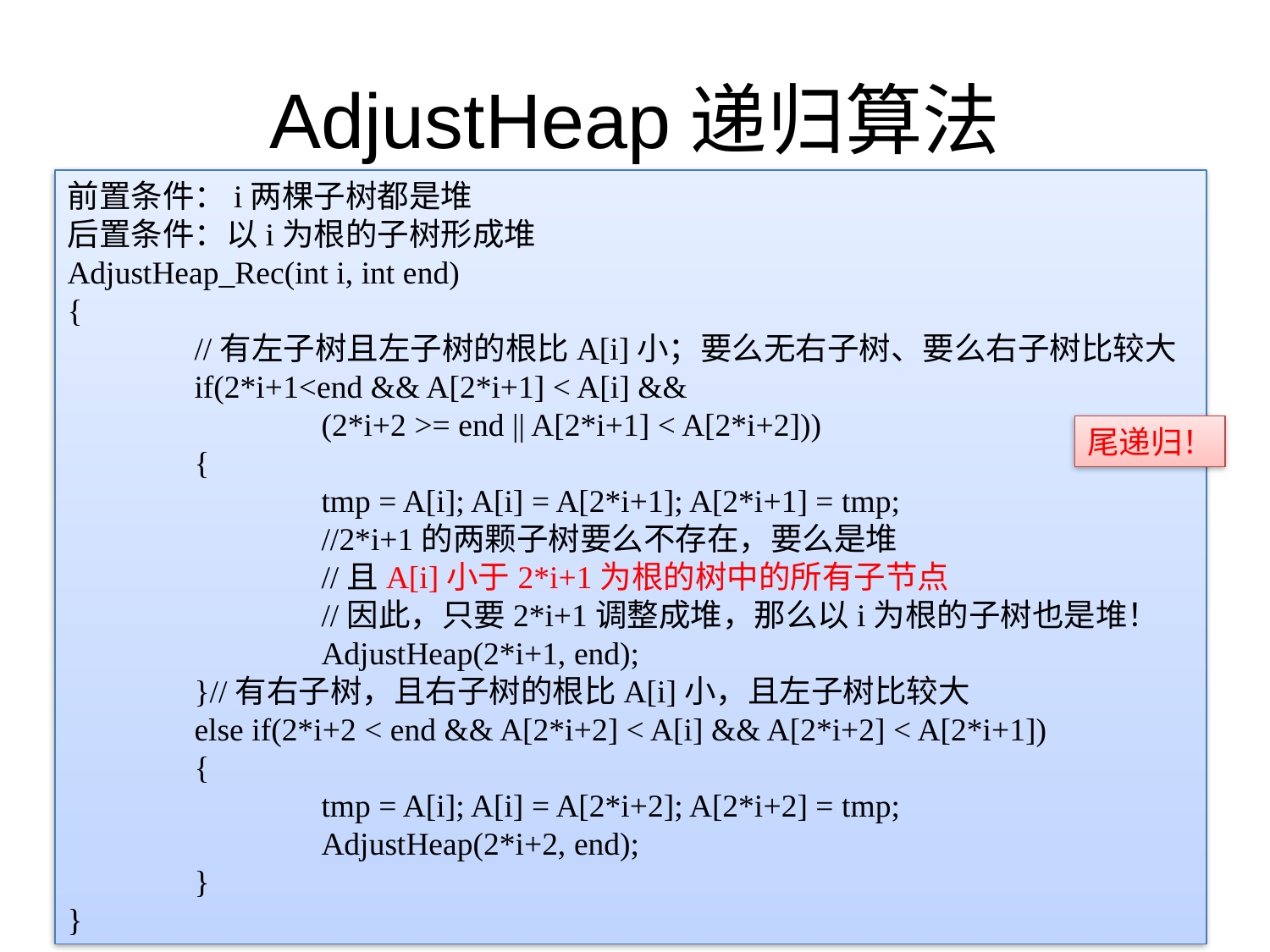

# AdjustHeap递归算法
前置条件：i两棵子树都是堆
后置条件：以i为根的子树形成堆
AdjustHeap_Rec(int i, int end)
{
	//有左子树且左子树的根比A[i]小；要么无右子树、要么右子树比较大
	if(2*i+1<end && A[2*i+1] < A[i] &&
		(2*i+2 >= end || A[2*i+1] < A[2*i+2]))
	{
		tmp = A[i]; A[i] = A[2*i+1]; A[2*i+1] = tmp;
		//2*i+1的两颗子树要么不存在，要么是堆
		//且A[i]小于2*i+1为根的树中的所有子节点
		//因此，只要2*i+1调整成堆，那么以i为根的子树也是堆！
		AdjustHeap(2*i+1, end);
	}//有右子树，且右子树的根比A[i]小，且左子树比较大
	else if(2*i+2 < end && A[2*i+2] < A[i] && A[2*i+2] < A[2*i+1])
	{
		tmp = A[i]; A[i] = A[2*i+2]; A[2*i+2] = tmp;
		AdjustHeap(2*i+2, end);
	}
}
尾递归！